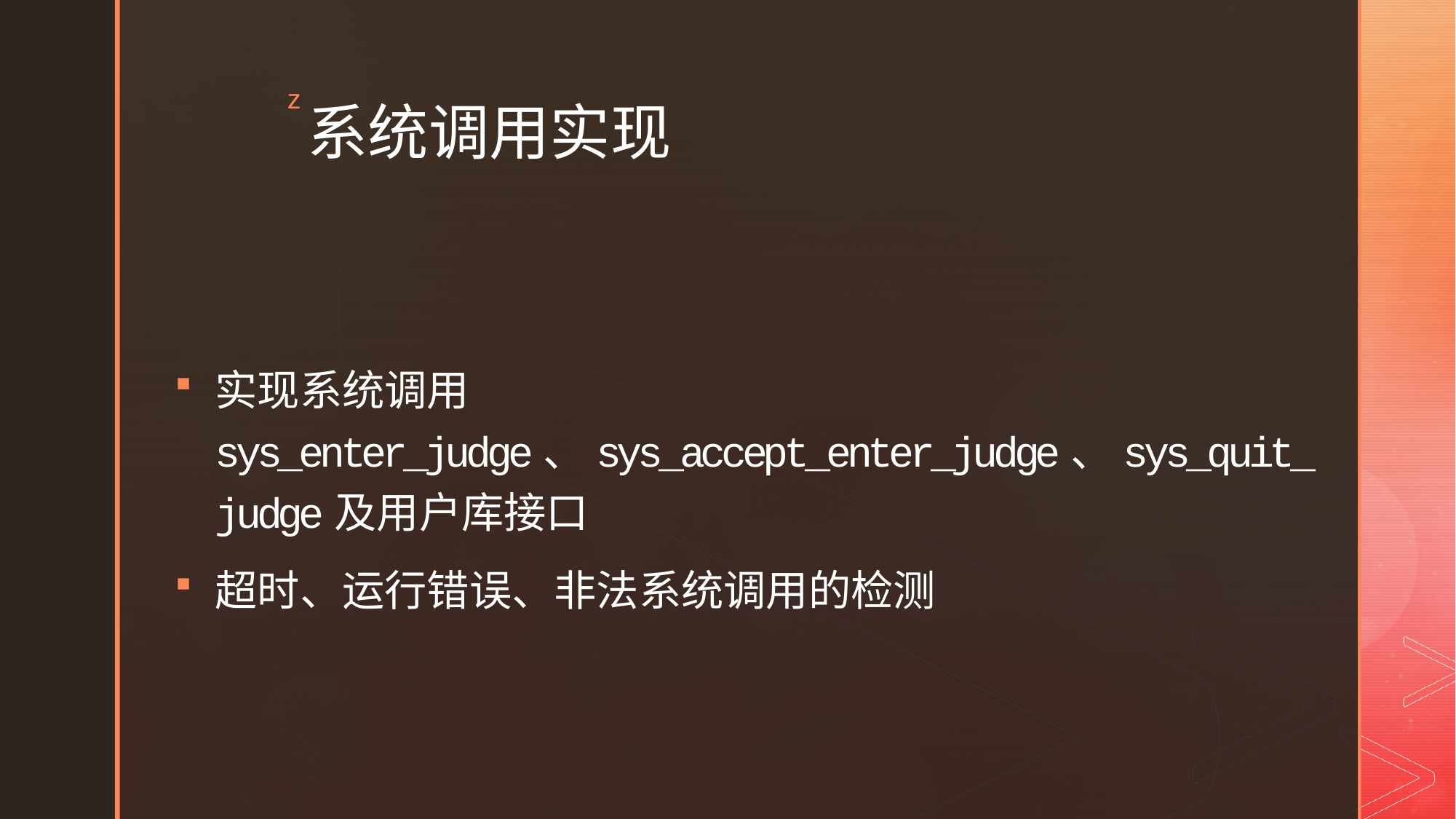

# 系统调用实现
实现系统调用sys_enter_judge、sys_accept_enter_judge、sys_quit_judge及用户库接口
超时、运行错误、非法系统调用的检测